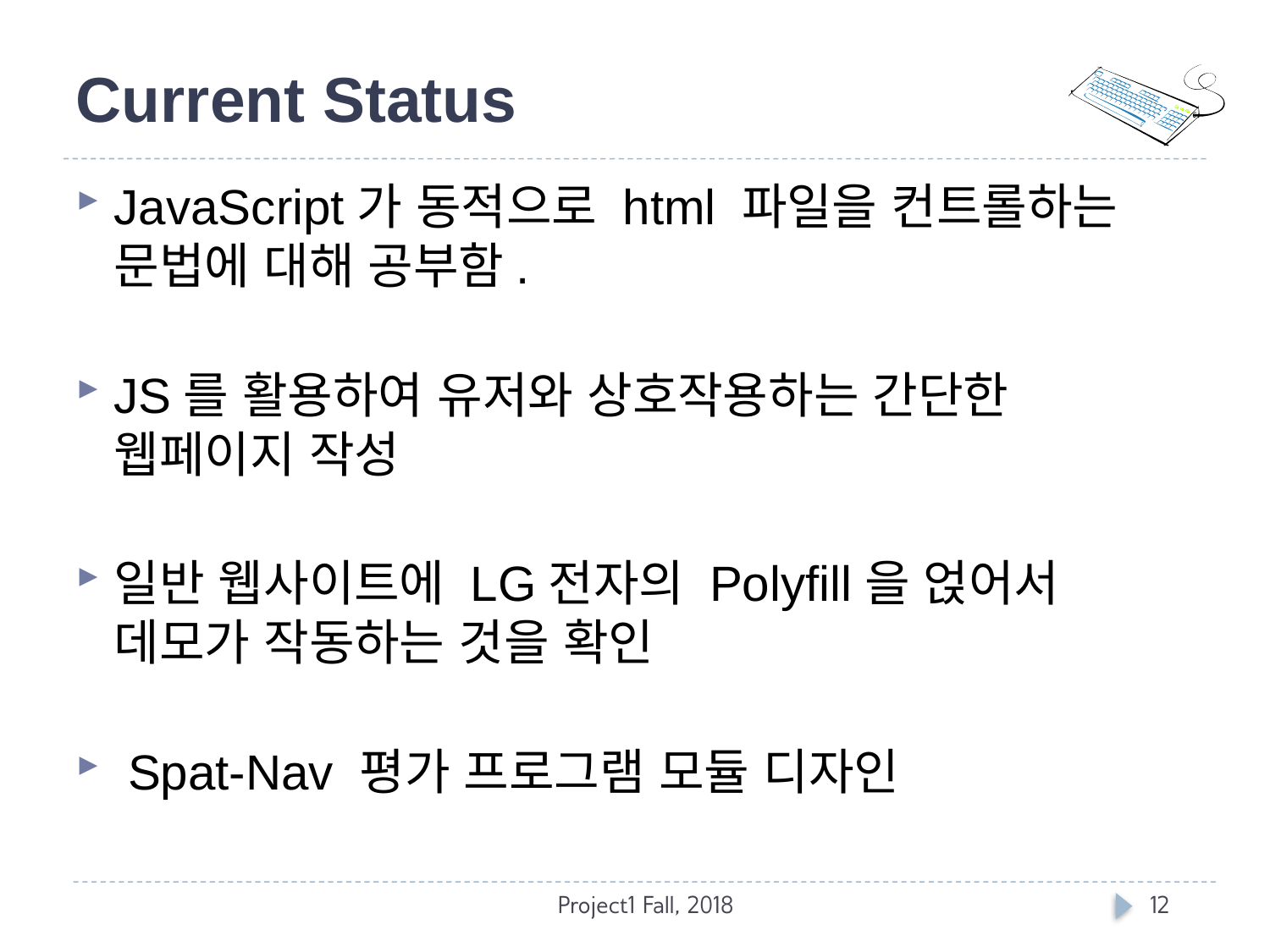

# Current Status
JavaScript가 동적으로 html 파일을 컨트롤하는 문법에 대해 공부함.
JS를 활용하여 유저와 상호작용하는 간단한 웹페이지 작성
일반 웹사이트에 LG전자의 Polyfill을 얹어서 데모가 작동하는 것을 확인
 Spat-Nav 평가 프로그램 모듈 디자인

Project1 Fall, 2018
12